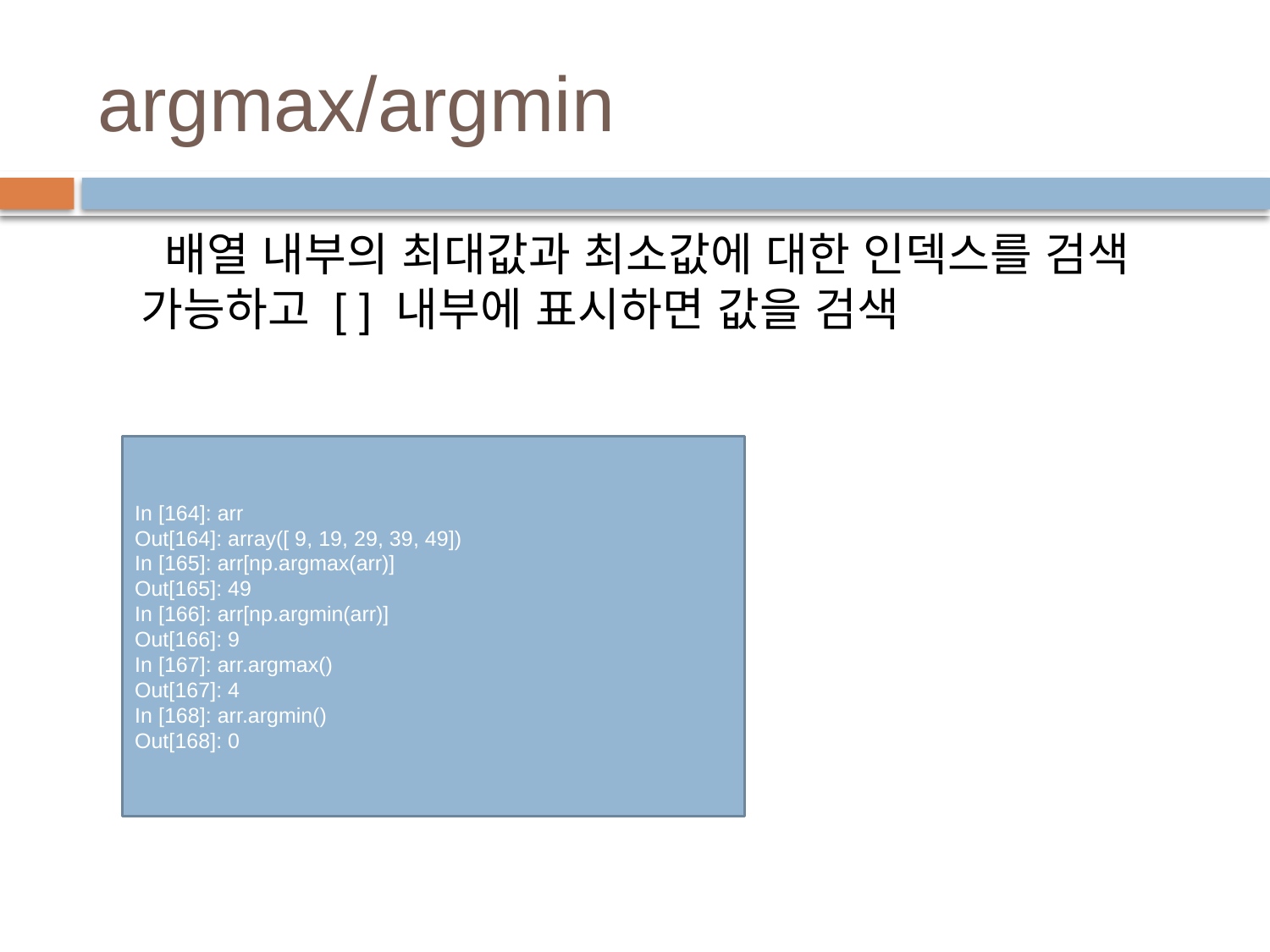

# argmax/argmin
 배열 내부의 최대값과 최소값에 대한 인덱스를 검색 가능하고 [ ] 내부에 표시하면 값을 검색

In [164]: arr
Out[164]: array([ 9, 19, 29, 39, 49])
In [165]: arr[np.argmax(arr)]
Out[165]: 49
In [166]: arr[np.argmin(arr)]
Out[166]: 9
In [167]: arr.argmax()
Out[167]: 4
In [168]: arr.argmin()
Out[168]: 0